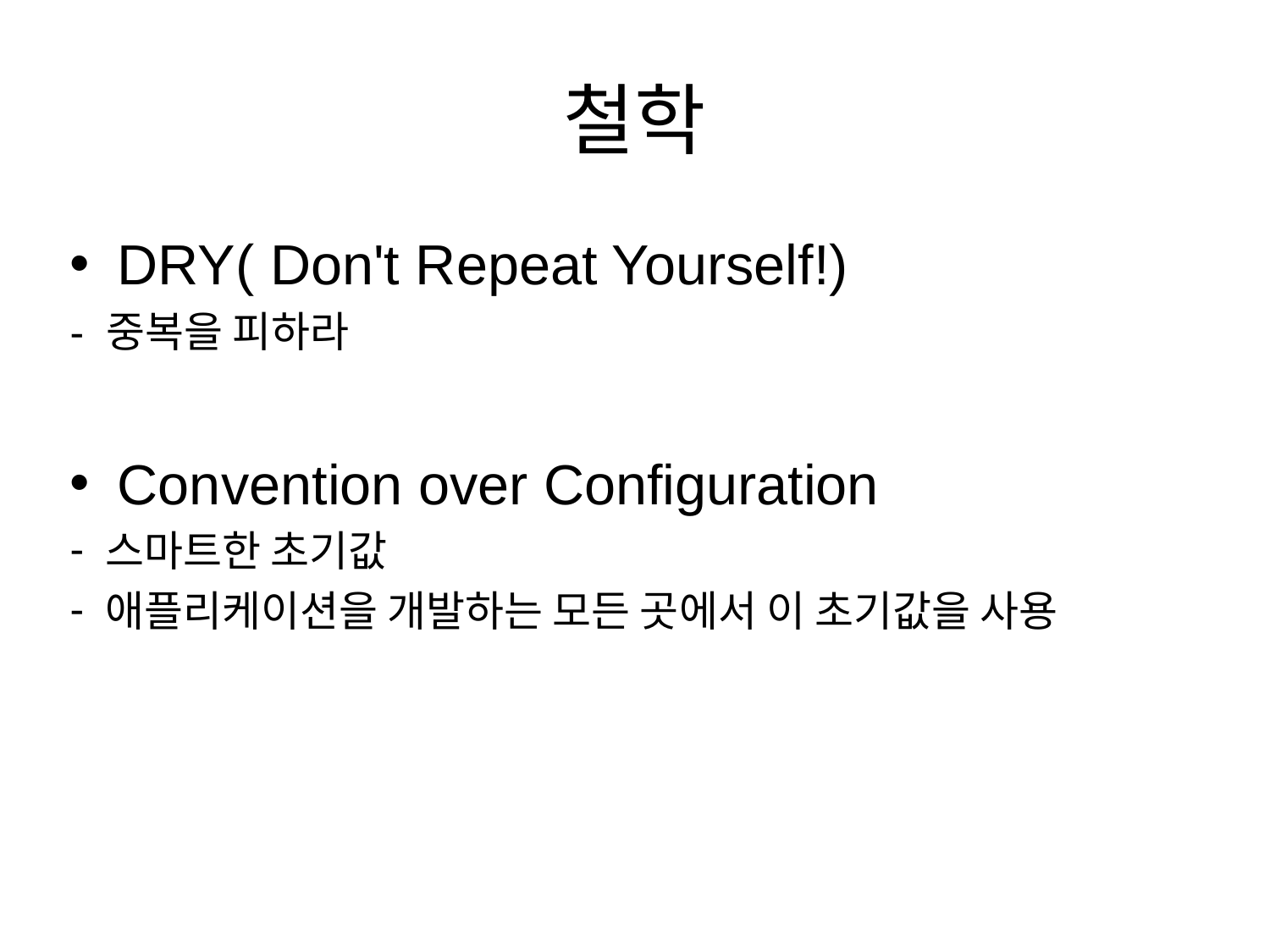

# 철학
DRY( Don't Repeat Yourself!)
- 중복을 피하라

Convention over Configuration
스마트한 초기값
애플리케이션을 개발하는 모든 곳에서 이 초기값을 사용